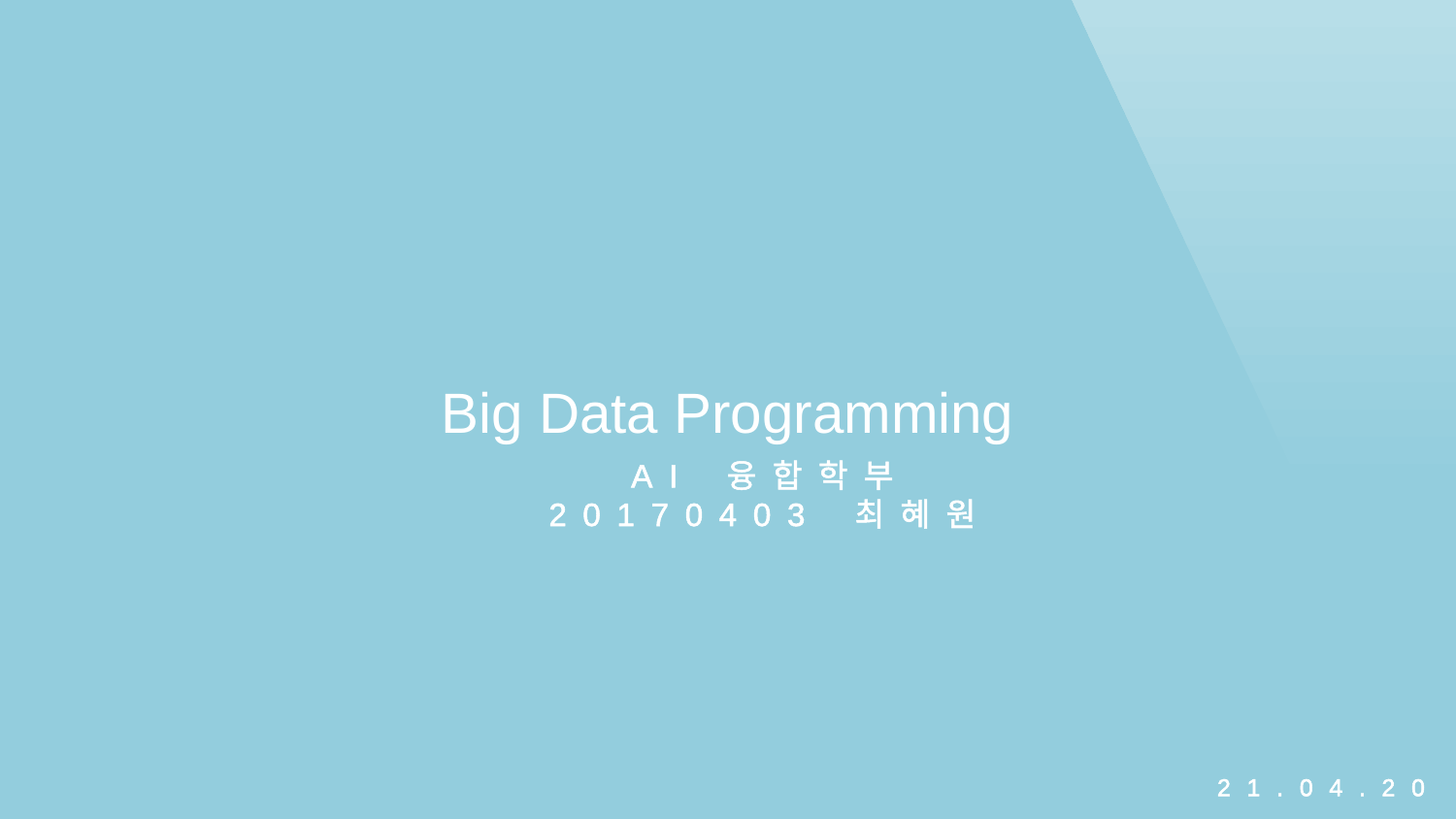

Big Data Programming
AI 융합학부
20170403 최혜원
21.04.20